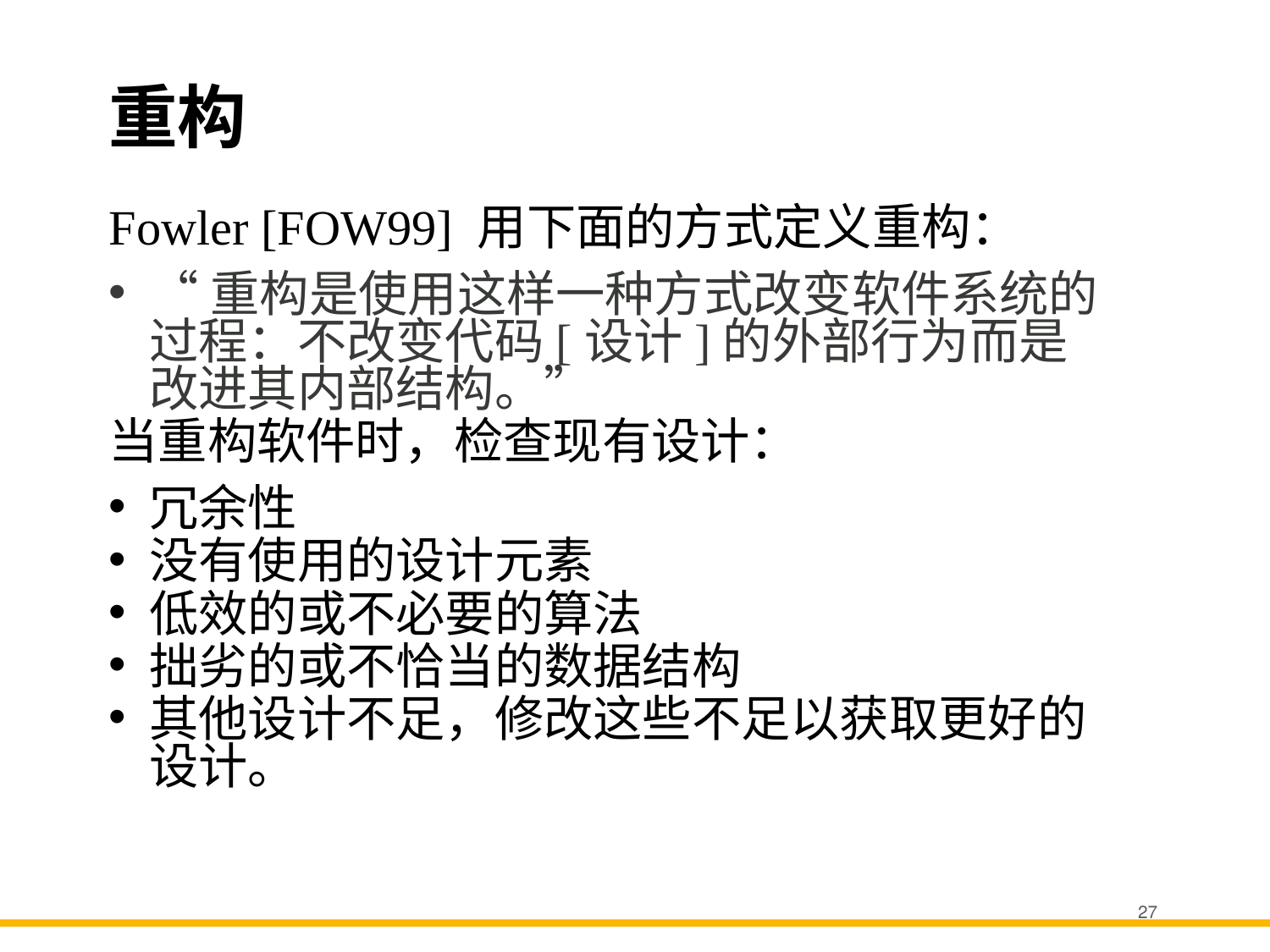

# 重构
Fowler [FOW99] 用下面的方式定义重构：
“重构是使用这样一种方式改变软件系统的过程：不改变代码[设计]的外部行为而是改进其内部结构。”
当重构软件时，检查现有设计：
冗余性
没有使用的设计元素
低效的或不必要的算法
拙劣的或不恰当的数据结构
其他设计不足，修改这些不足以获取更好的设计。
27